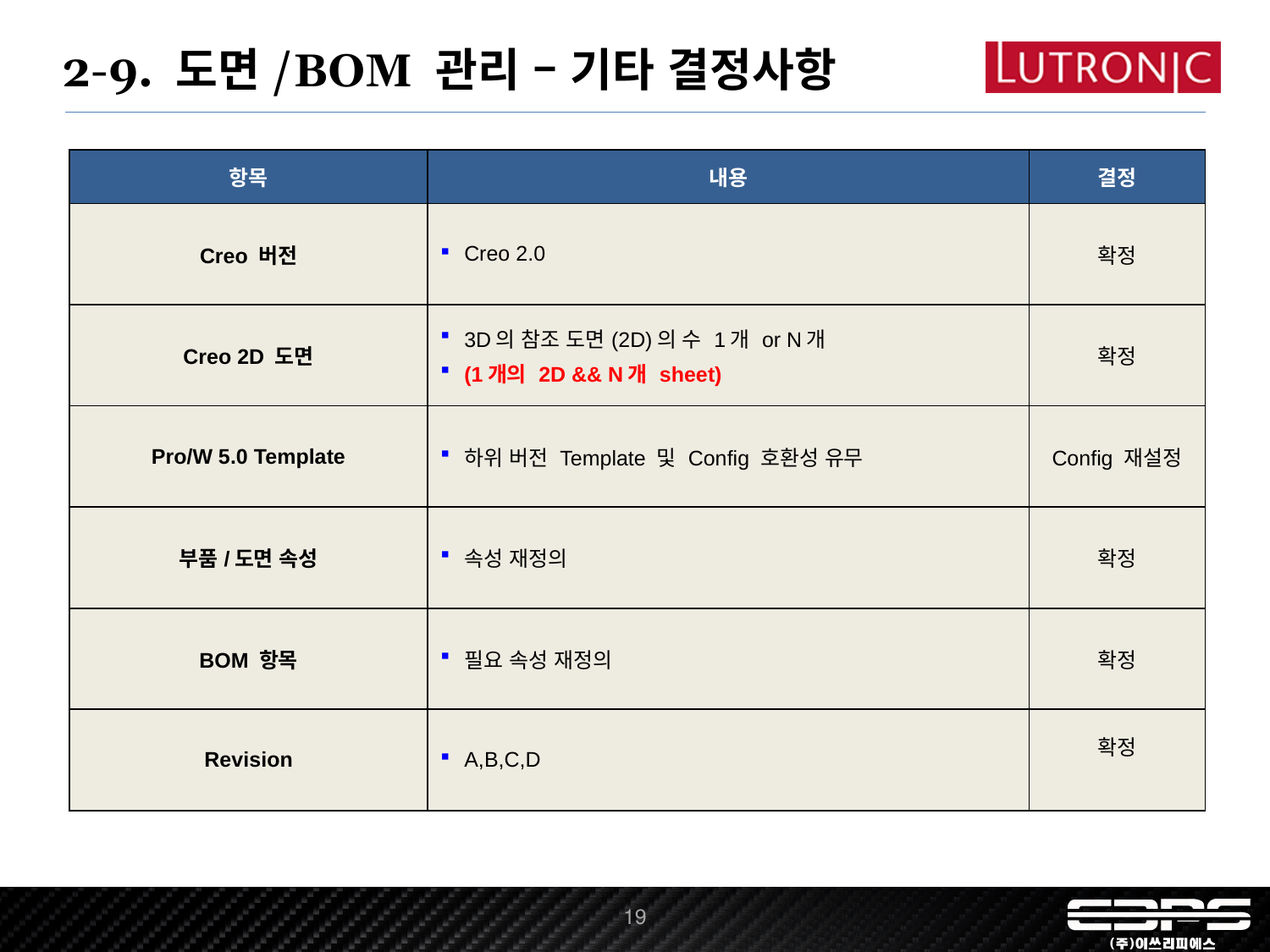

2-9. 도면/BOM 관리 – 기타 결정사항
| 항목 | 내용 | 결정 |
| --- | --- | --- |
| Creo 버전 | Creo 2.0 | 확정 |
| Creo 2D 도면 | 3D의 참조 도면(2D)의 수 1개 or N개 (1개의 2D && N개 sheet) | 확정 |
| Pro/W 5.0 Template | 하위 버전 Template 및 Config 호환성 유무 | Config 재설정 |
| 부품/도면 속성 | 속성 재정의 | 확정 |
| BOM 항목 | 필요 속성 재정의 | 확정 |
| Revision | A,B,C,D | 확정 |